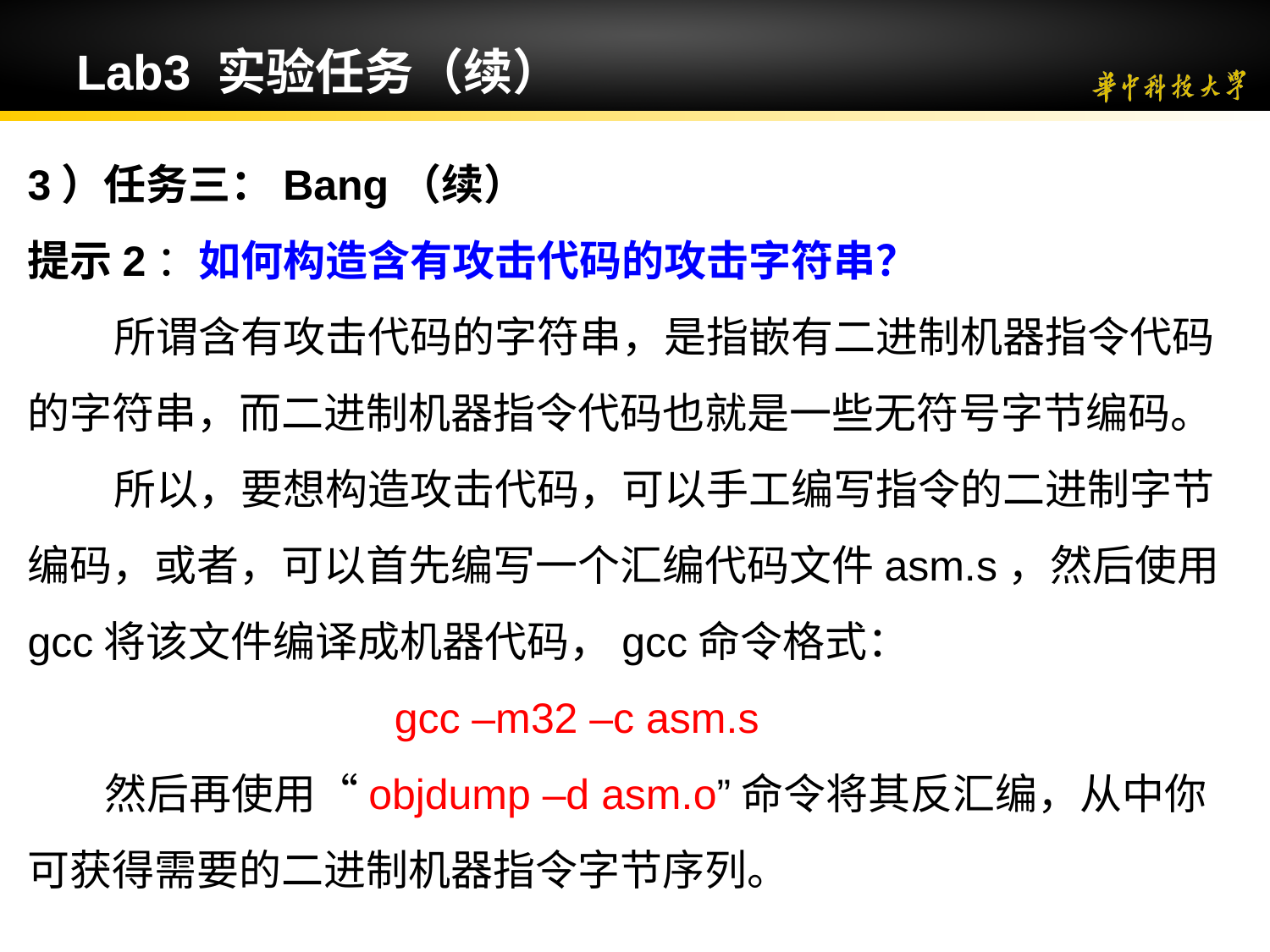

# Lab3 实验任务（续）
3）任务三：Bang（续）
提示2：如何构造含有攻击代码的攻击字符串？
所谓含有攻击代码的字符串，是指嵌有二进制机器指令代码的字符串，而二进制机器指令代码也就是一些无符号字节编码。
所以，要想构造攻击代码，可以手工编写指令的二进制字节编码，或者，可以首先编写一个汇编代码文件asm.s，然后使用gcc将该文件编译成机器代码，gcc命令格式：
           gcc –m32 –c asm.s
       然后再使用“objdump –d asm.o”命令将其反汇编，从中你可获得需要的二进制机器指令字节序列。